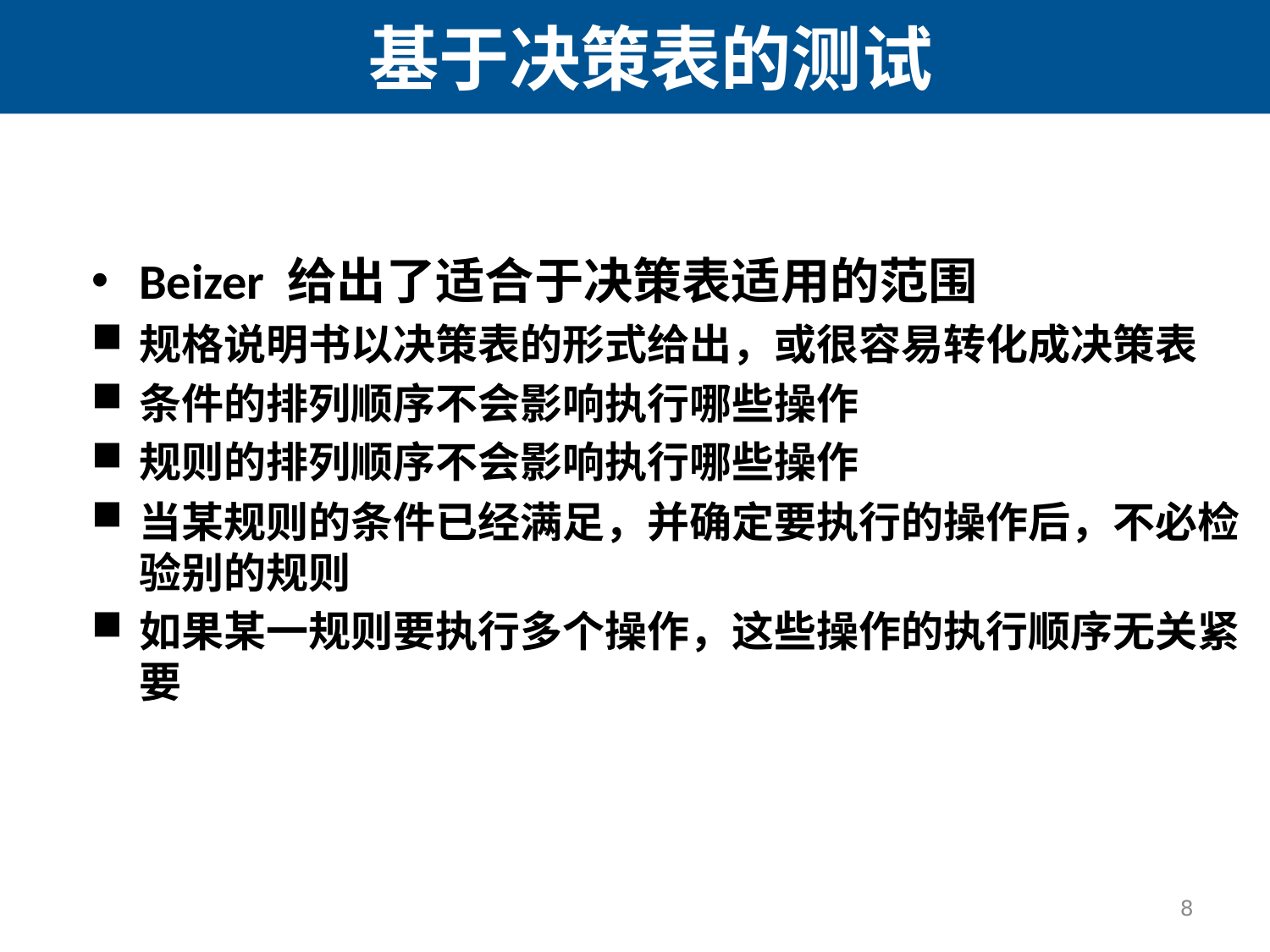

# 基于决策表的测试
Beizer 给出了适合于决策表适用的范围
规格说明书以决策表的形式给出，或很容易转化成决策表
条件的排列顺序不会影响执行哪些操作
规则的排列顺序不会影响执行哪些操作
当某规则的条件已经满足，并确定要执行的操作后，不必检验别的规则
如果某一规则要执行多个操作，这些操作的执行顺序无关紧要

8